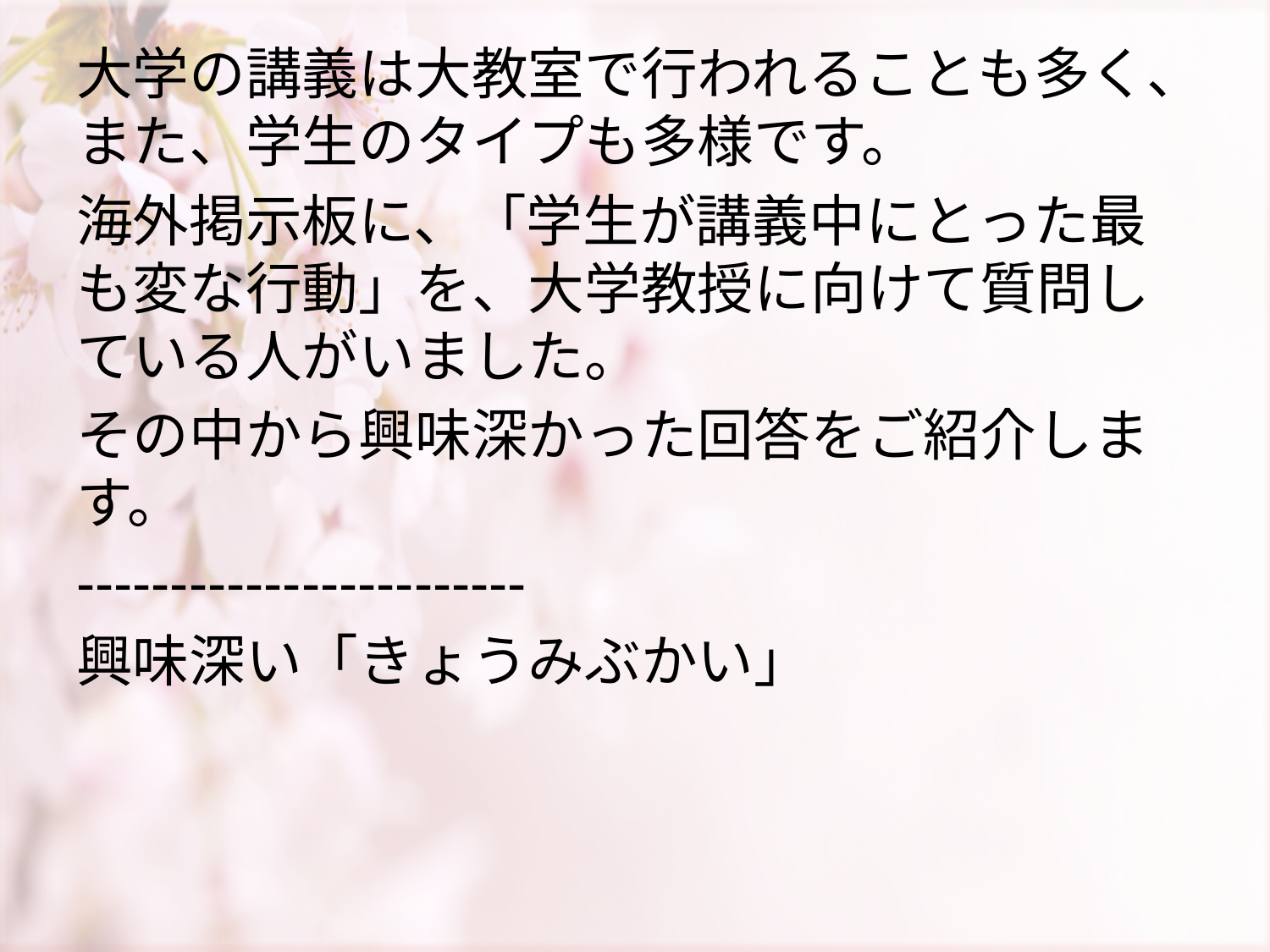

大学の講義は大教室で行われることも多く、また、学生のタイプも多様です。
海外掲示板に、「学生が講義中にとった最も変な行動」を、大学教授に向けて質問している人がいました。
その中から興味深かった回答をご紹介します。
------------------------
興味深い「きょうみぶかい」